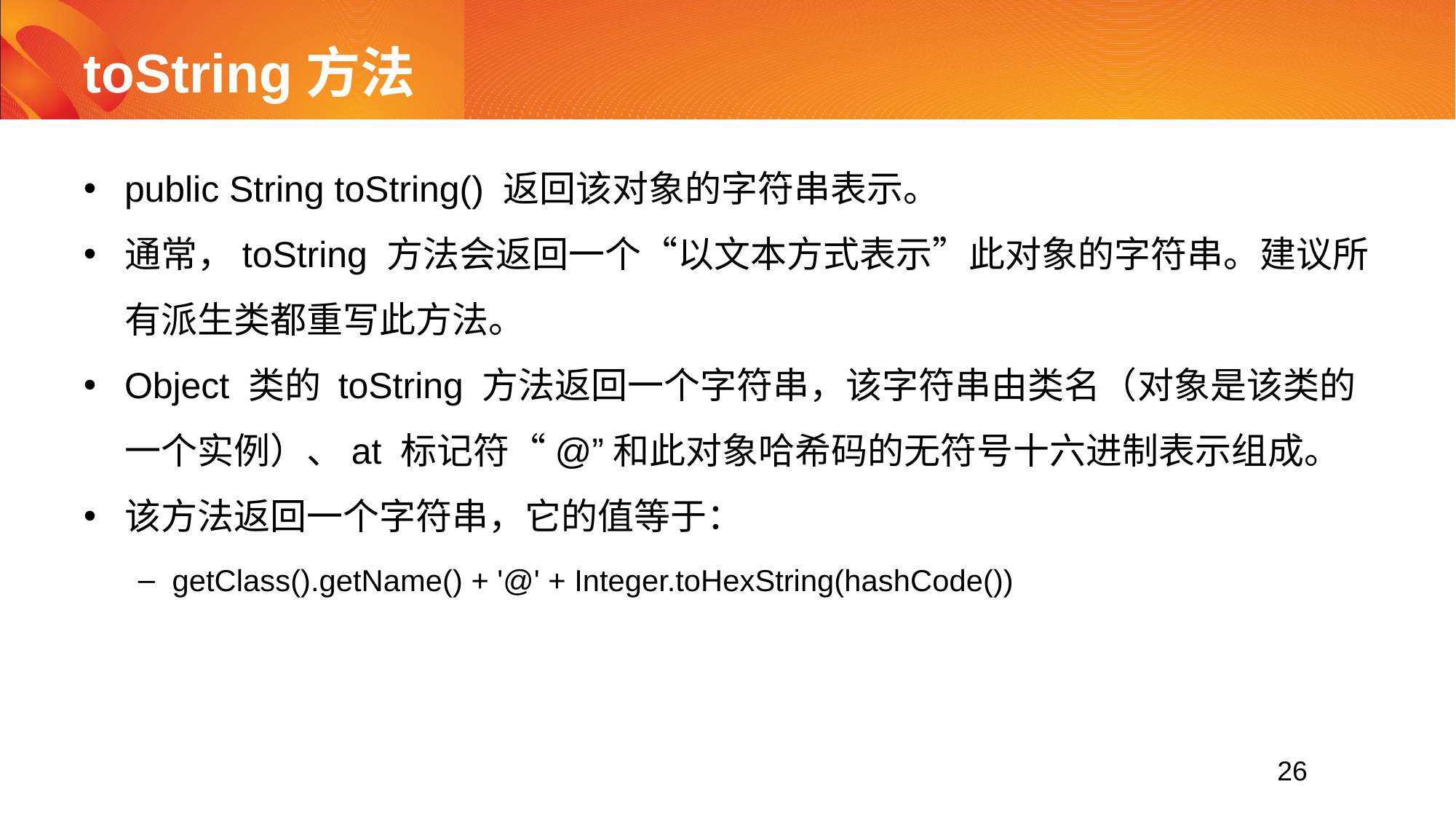

# toString方法
public String toString() 返回该对象的字符串表示。
通常，toString 方法会返回一个“以文本方式表示”此对象的字符串。建议所有派生类都重写此方法。
Object 类的 toString 方法返回一个字符串，该字符串由类名（对象是该类的一个实例）、at 标记符“@”和此对象哈希码的无符号十六进制表示组成。
该方法返回一个字符串，它的值等于：
getClass().getName() + '@' + Integer.toHexString(hashCode())